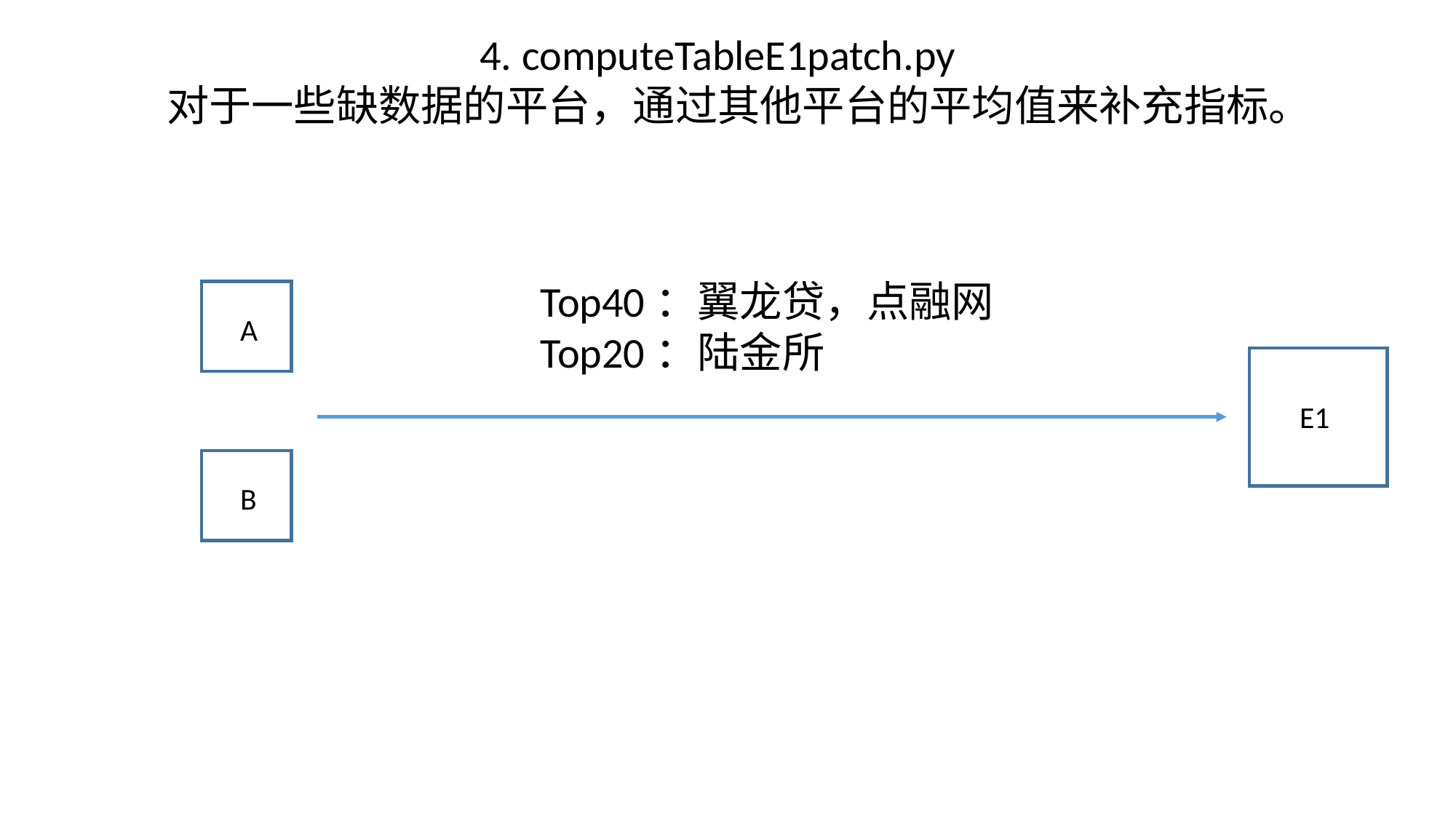

4. computeTableE1patch.py
对于一些缺数据的平台，通过其他平台的平均值来补充指标。
Top40：翼龙贷，点融网
Top20：陆金所

A

E1

B